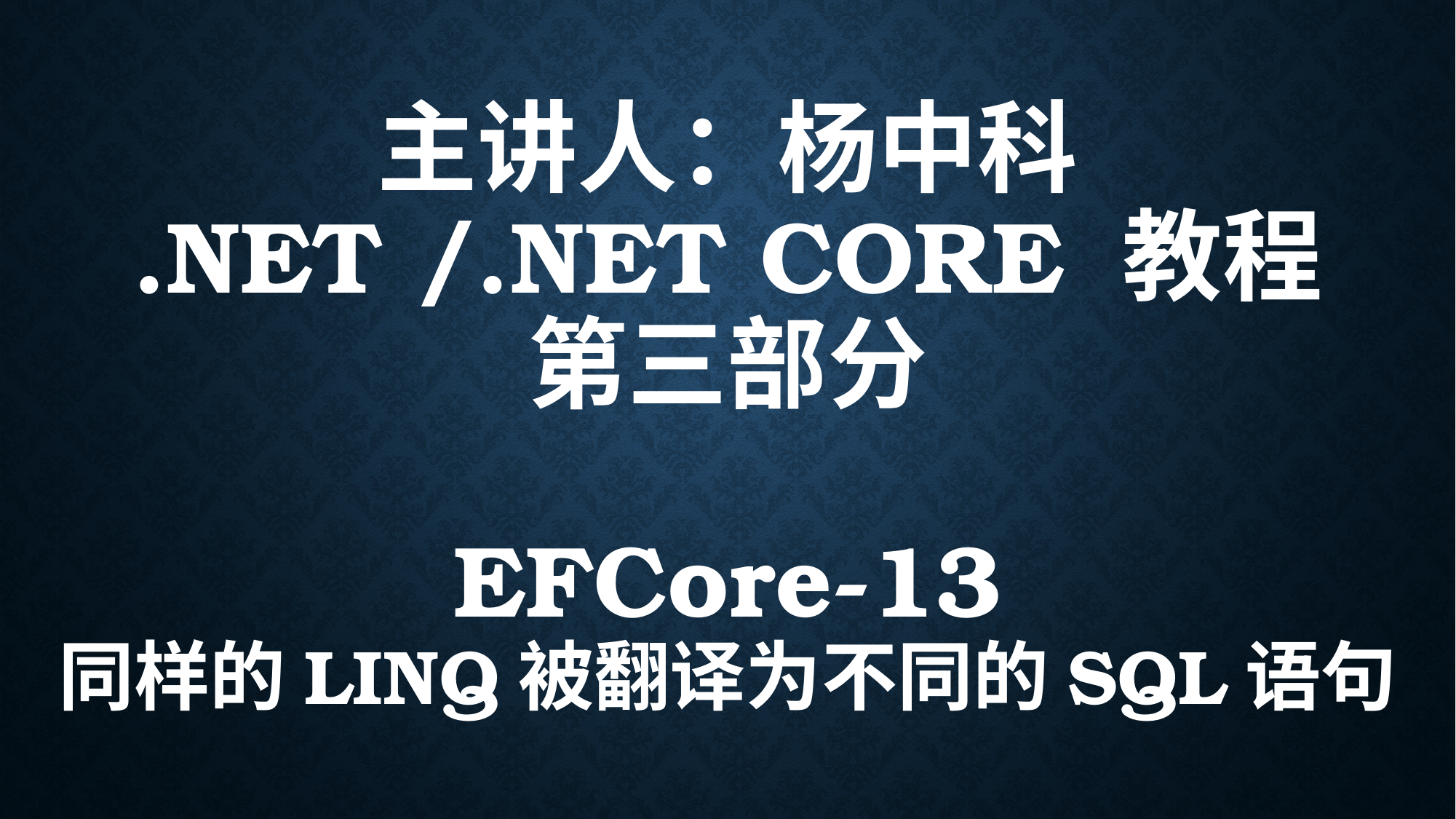

# 主讲人：杨中科 .NET /.NET Core 教程 第三部分 EFCore-13 同样的LINQ被翻译为不同的SQL语句